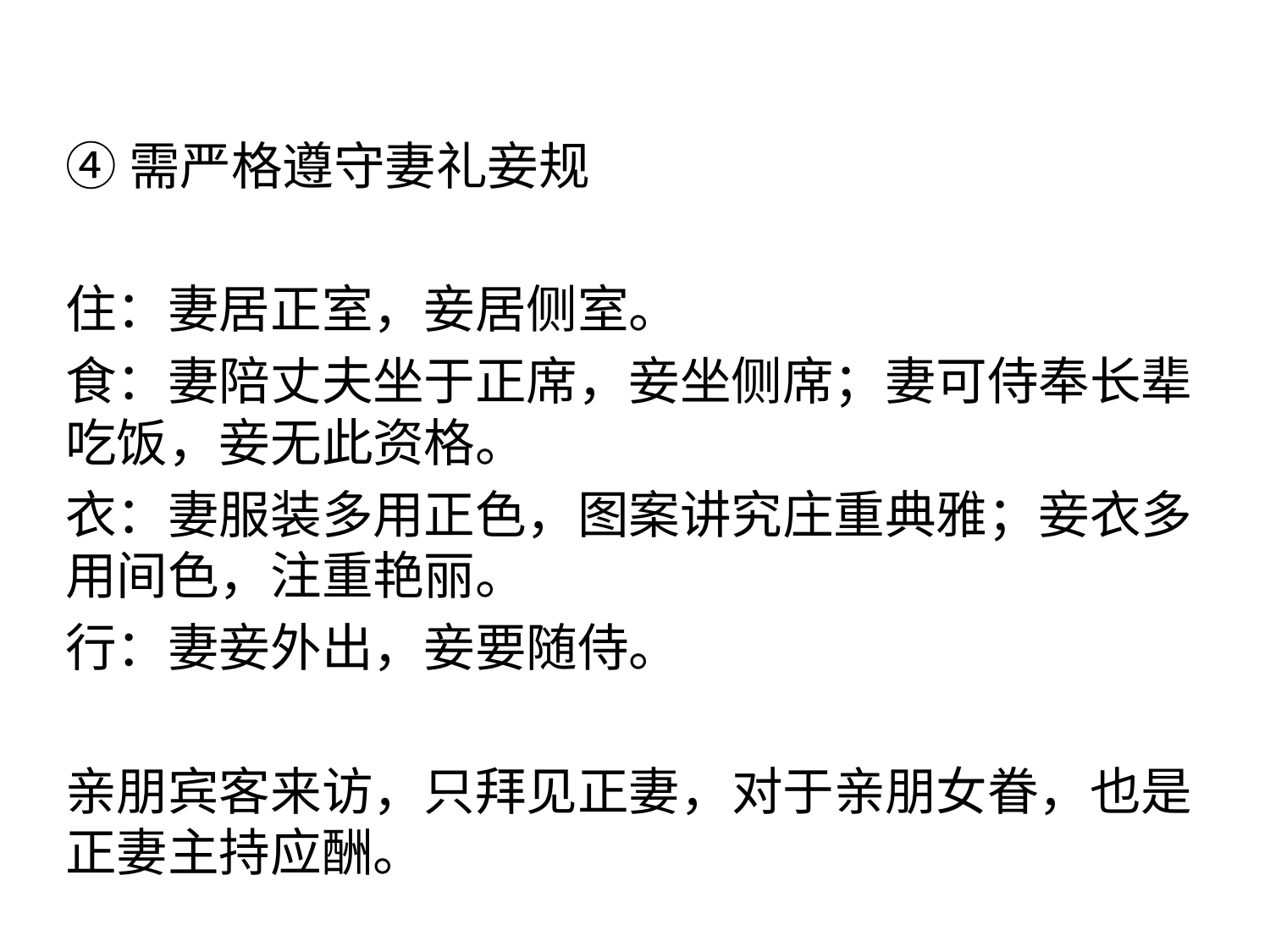

#
④需严格遵守妻礼妾规

住：妻居正室，妾居侧室。
食：妻陪丈夫坐于正席，妾坐侧席；妻可侍奉长辈吃饭，妾无此资格。
衣：妻服装多用正色，图案讲究庄重典雅；妾衣多用间色，注重艳丽。
行：妻妾外出，妾要随侍。

亲朋宾客来访，只拜见正妻，对于亲朋女眷，也是正妻主持应酬。